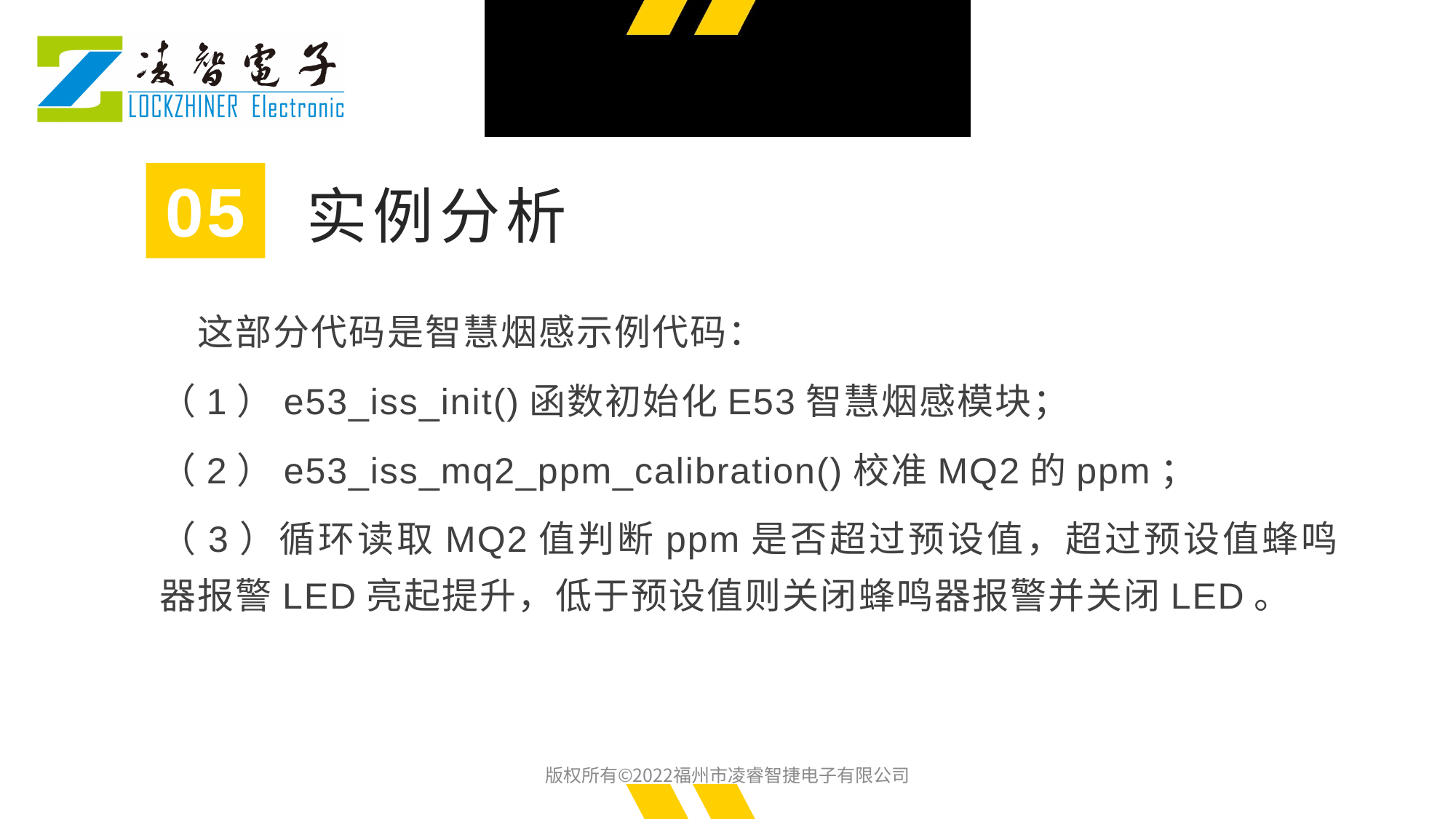

05
实例分析
   这部分代码是智慧烟感示例代码：
（1）e53_iss_init()函数初始化E53智慧烟感模块；
（2）e53_iss_mq2_ppm_calibration()校准MQ2的ppm；
（3）循环读取MQ2值判断ppm是否超过预设值，超过预设值蜂鸣器报警LED亮起提升，低于预设值则关闭蜂鸣器报警并关闭LED。
版权所有©2022福州市凌睿智捷电子有限公司
10